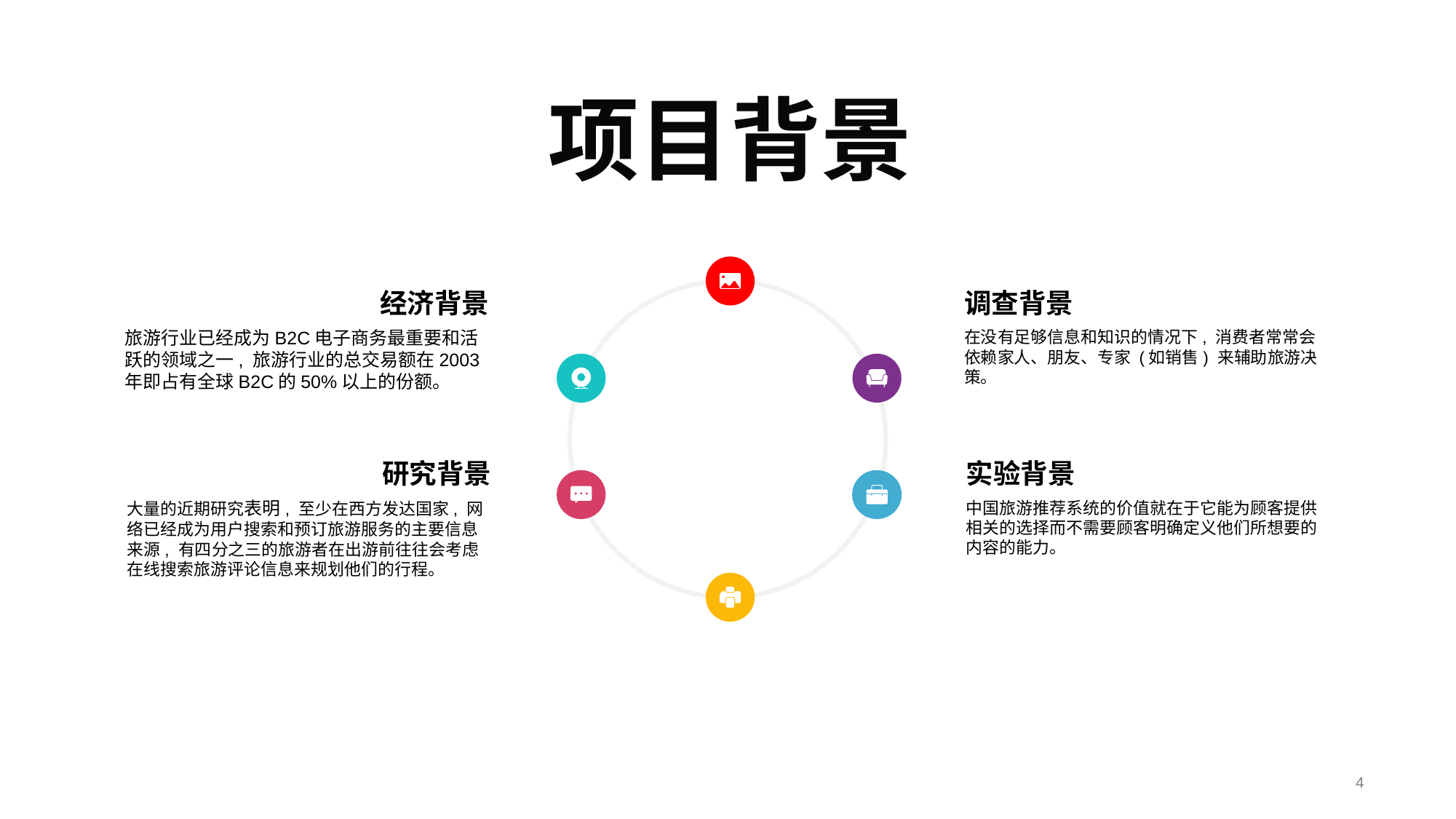

# 项目背景

经济背景
旅游行业已经成为B2C电子商务最重要和活跃的领域之一, 旅游行业的总交易额在2003年即占有全球B2C的50%以上的份额。
调查背景
在没有足够信息和知识的情况下, 消费者常常会依赖家人、朋友、专家 (如销售) 来辅助旅游决策。
研究背景
大量的近期研究表明, 至少在西方发达国家, 网络已经成为用户搜索和预订旅游服务的主要信息来源, 有四分之三的旅游者在出游前往往会考虑在线搜索旅游评论信息来规划他们的行程。
实验背景
中国旅游推荐系统的价值就在于它能为顾客提供相关的选择而不需要顾客明确定义他们所想要的内容的能力。
4